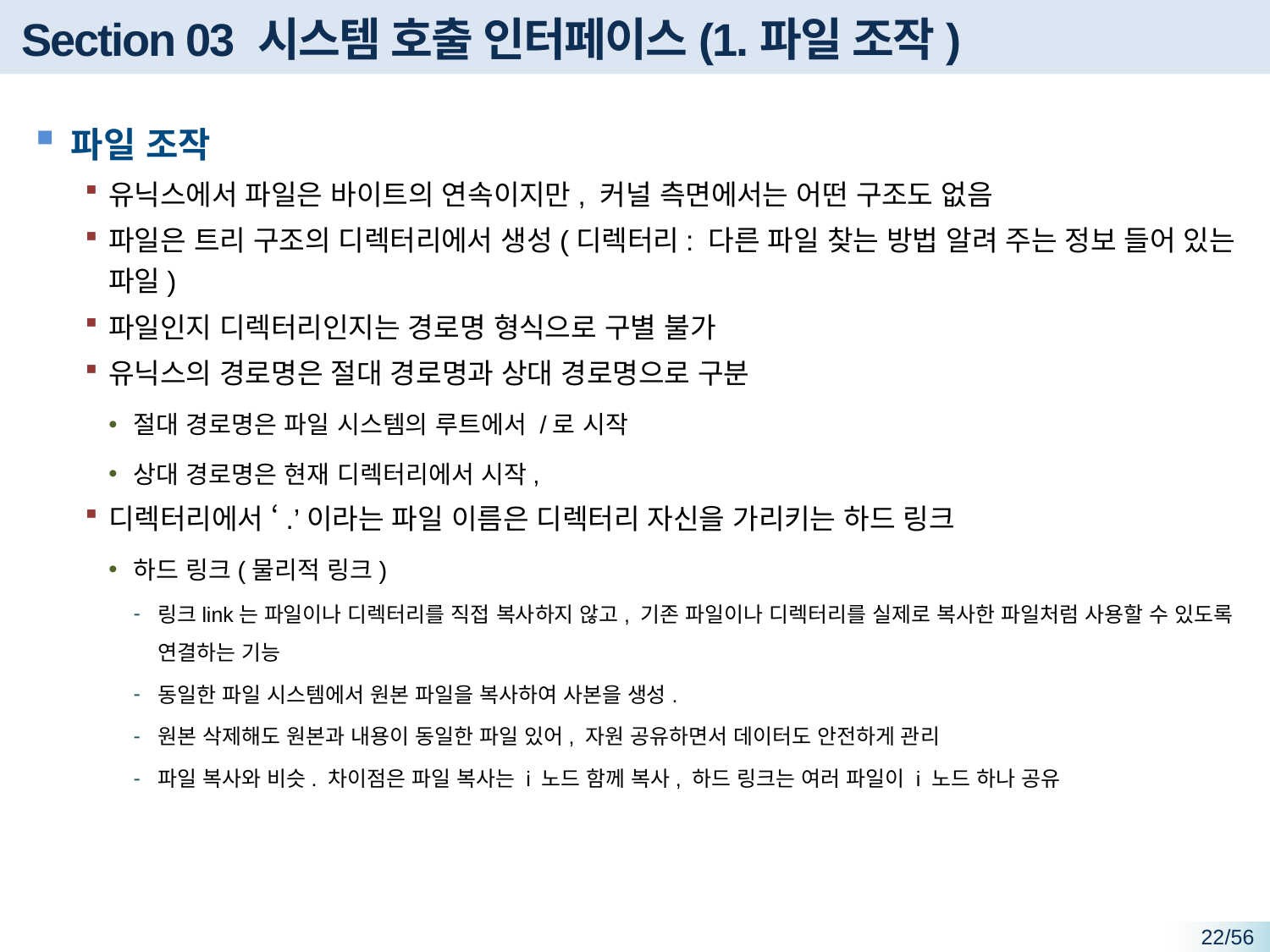

# Section 03 시스템 호출 인터페이스(1.파일 조작)
파일 조작
유닉스에서 파일은 바이트의 연속이지만, 커널 측면에서는 어떤 구조도 없음
파일은 트리 구조의 디렉터리에서 생성(디렉터리: 다른 파일 찾는 방법 알려 주는 정보 들어 있는 파일)
파일인지 디렉터리인지는 경로명 형식으로 구별 불가
유닉스의 경로명은 절대 경로명과 상대 경로명으로 구분
절대 경로명은 파일 시스템의 루트에서 /로 시작
상대 경로명은 현재 디렉터리에서 시작,
디렉터리에서 ‘.’이라는 파일 이름은 디렉터리 자신을 가리키는 하드 링크
하드 링크(물리적 링크)
링크link는 파일이나 디렉터리를 직접 복사하지 않고, 기존 파일이나 디렉터리를 실제로 복사한 파일처럼 사용할 수 있도록 연결하는 기능
동일한 파일 시스템에서 원본 파일을 복사하여 사본을 생성.
원본 삭제해도 원본과 내용이 동일한 파일 있어, 자원 공유하면서 데이터도 안전하게 관리
파일 복사와 비슷. 차이점은 파일 복사는 i 노드 함께 복사, 하드 링크는 여러 파일이 i 노드 하나 공유